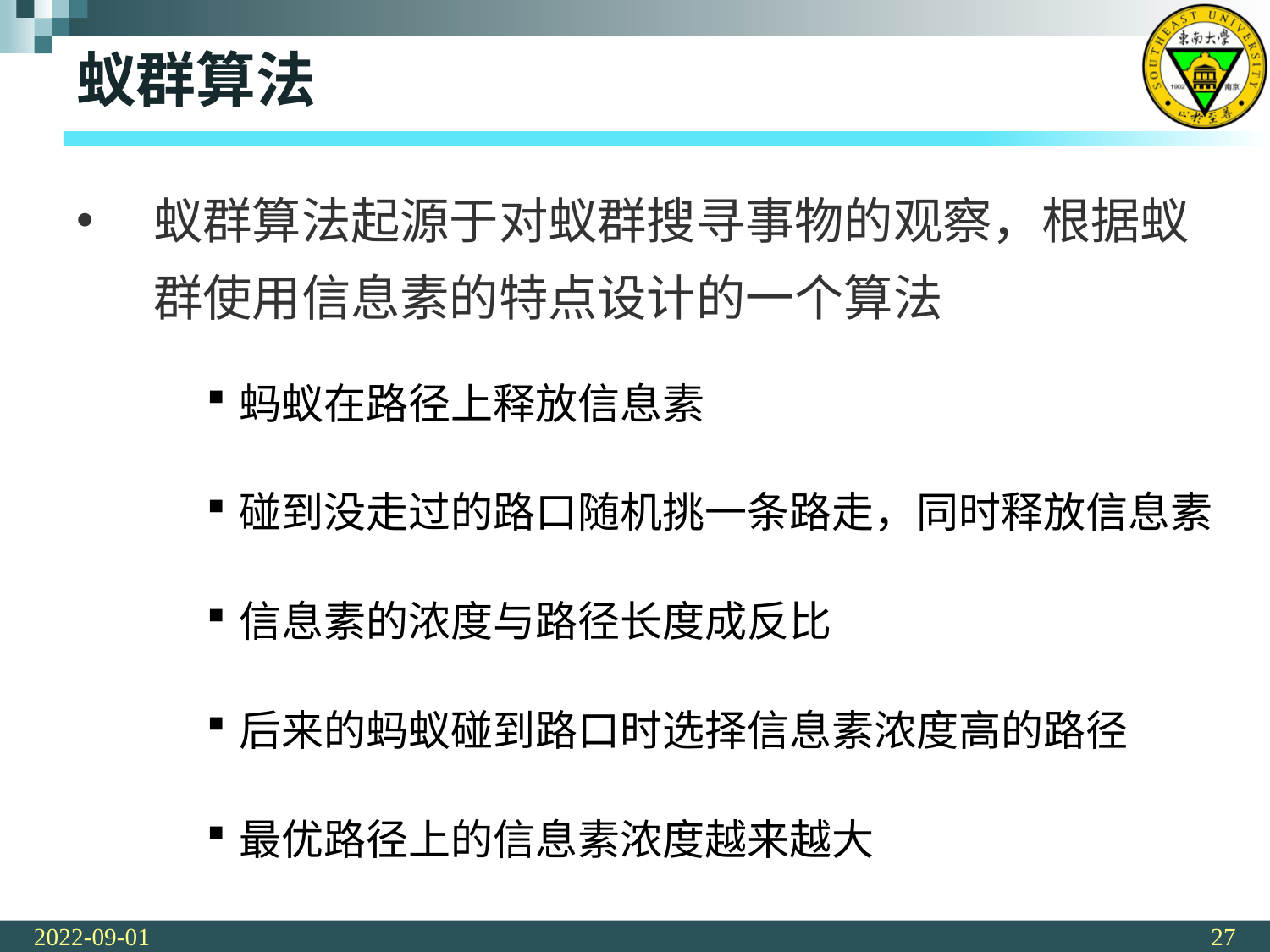

# 蚁群算法
蚁群算法起源于对蚁群搜寻事物的观察，根据蚁群使用信息素的特点设计的一个算法

蚂蚁在路径上释放信息素

碰到没走过的路口随机挑一条路走，同时释放信息素

信息素的浓度与路径长度成反比

后来的蚂蚁碰到路口时选择信息素浓度高的路径

最优路径上的信息素浓度越来越大
2022-09-01
27